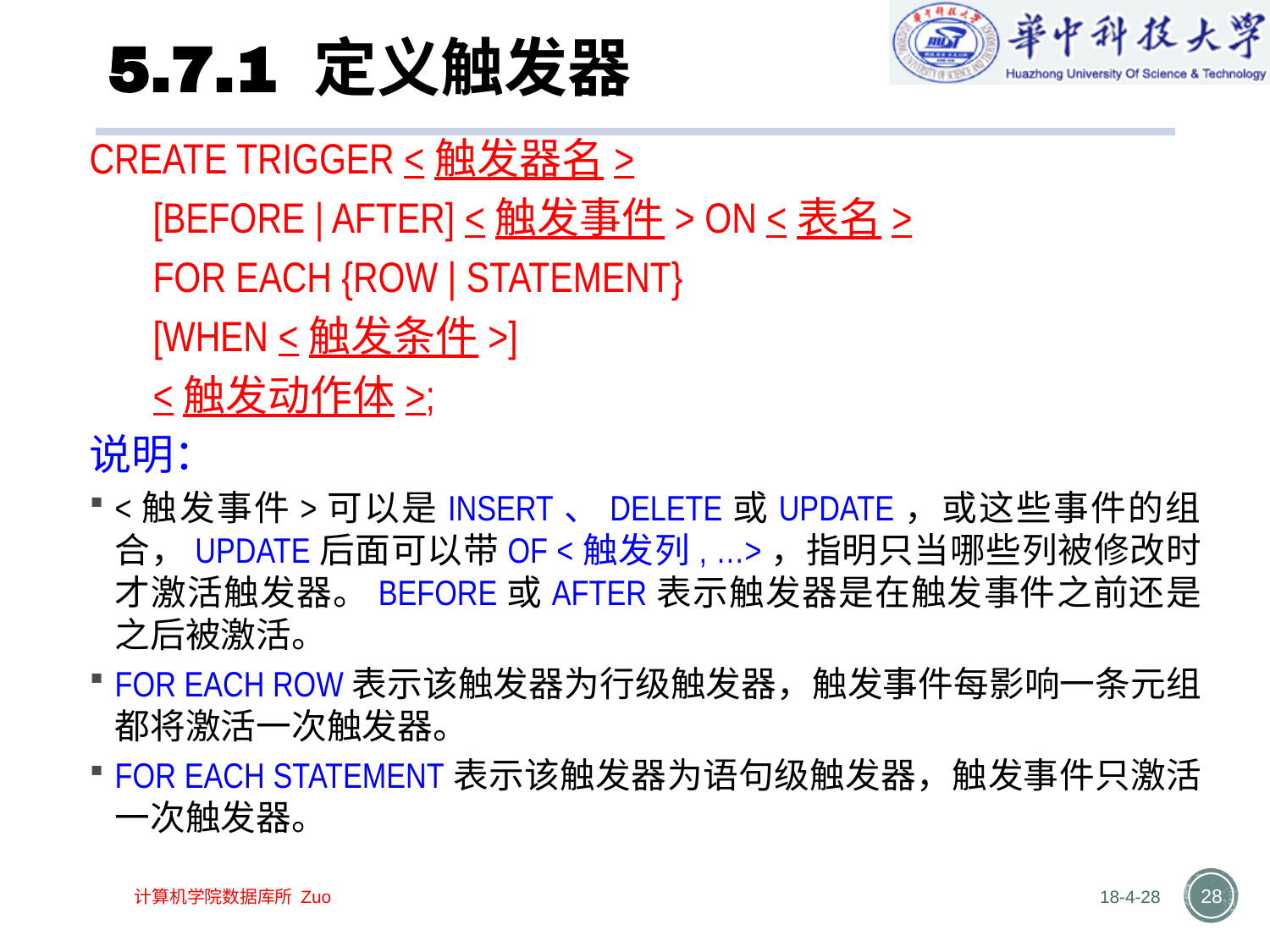

# 5.7.1 定义触发器
CREATE TRIGGER <触发器名>
	[BEFORE | AFTER] <触发事件> ON <表名>
	FOR EACH {ROW | STATEMENT}
	[WHEN <触发条件>]
	<触发动作体>;
说明：
<触发事件>可以是INSERT、DELETE或UPDATE，或这些事件的组合，UPDATE后面可以带OF <触发列, …>，指明只当哪些列被修改时才激活触发器。BEFORE或AFTER表示触发器是在触发事件之前还是之后被激活。
FOR EACH ROW表示该触发器为行级触发器，触发事件每影响一条元组都将激活一次触发器。
FOR EACH STATEMENT表示该触发器为语句级触发器，触发事件只激活一次触发器。

18-4-28
28